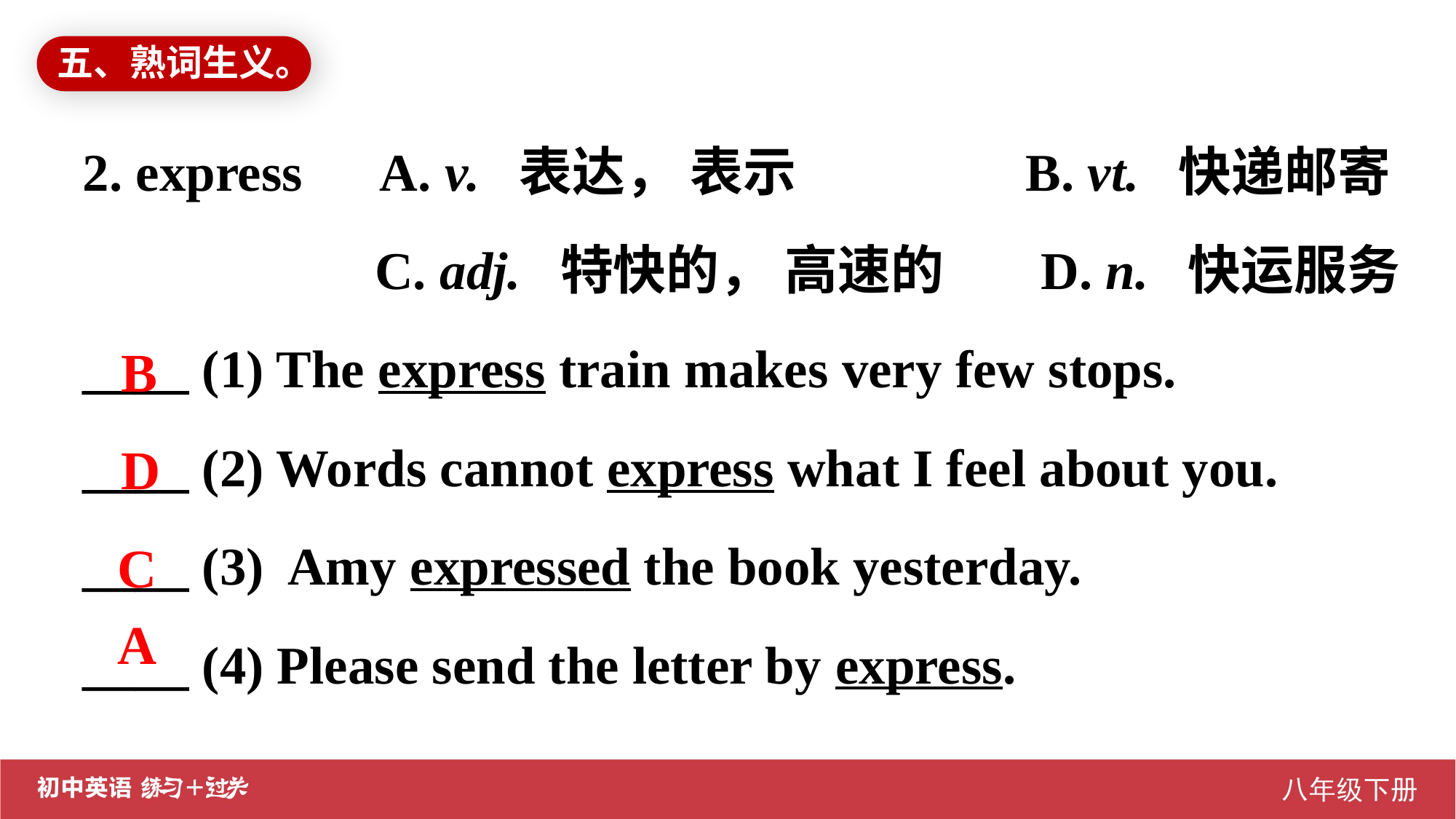

五、熟词生义。

2. express      A. v.  表达， 表示                  B. vt.  快递邮寄
                      C. adj.  特快的， 高速的       D. n.  快运服务
____ (1) The express train makes very few stops.
____ (2) Words cannot express what I feel about you.
____ (3)  Amy expressed the book yesterday.
____ (4) Please send the letter by express.
B
D
C
A